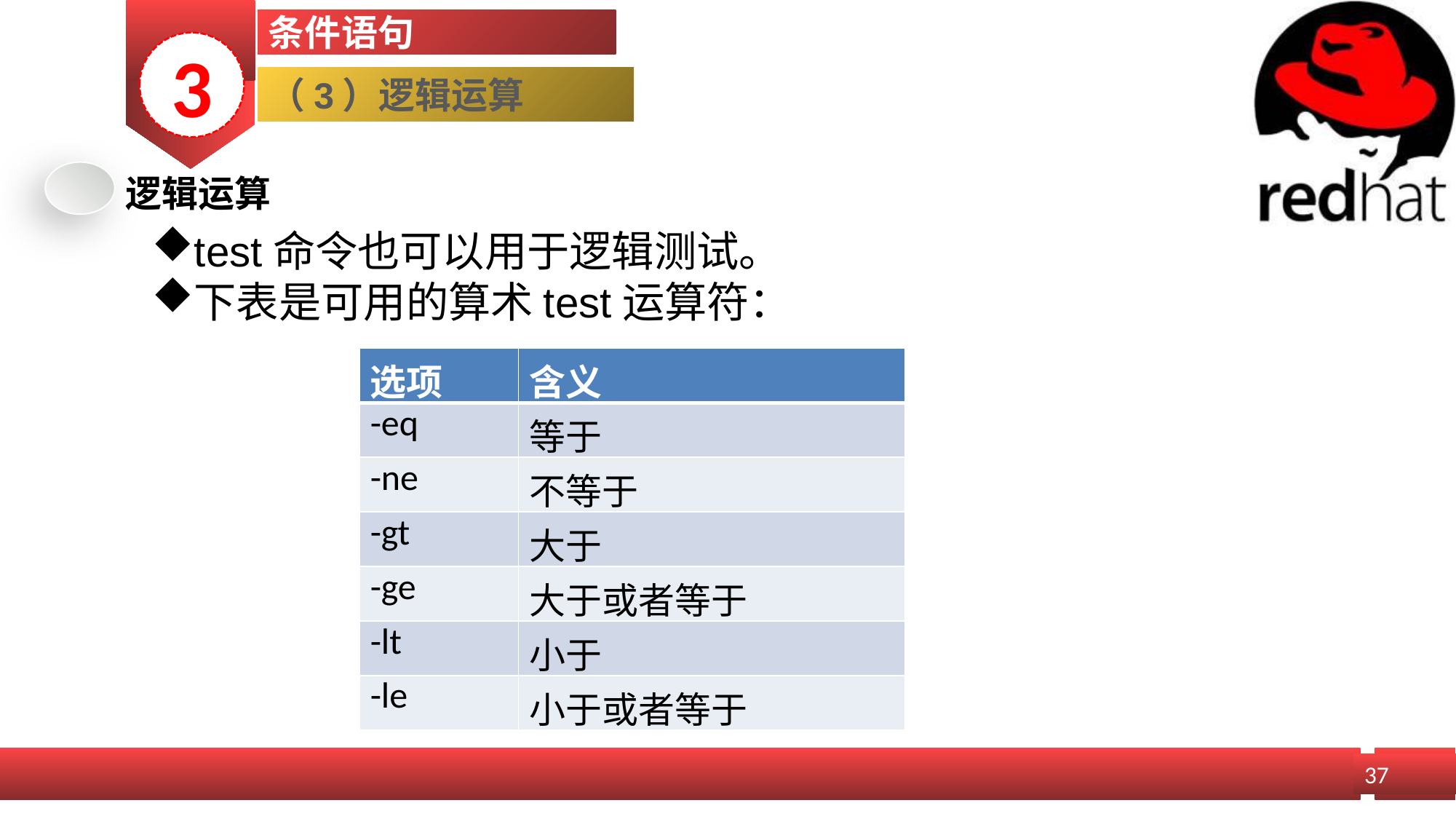

条件语句
3
（3）逻辑运算

逻辑运算
test命令也可以用于逻辑测试。
下表是可用的算术test运算符：

| 选项 | 含义 |
| --- | --- |
| -eq | 等于 |
| -ne | 不等于 |
| -gt | 大于 |
| -ge | 大于或者等于 |
| -lt | 小于 |
| -le | 小于或者等于 |